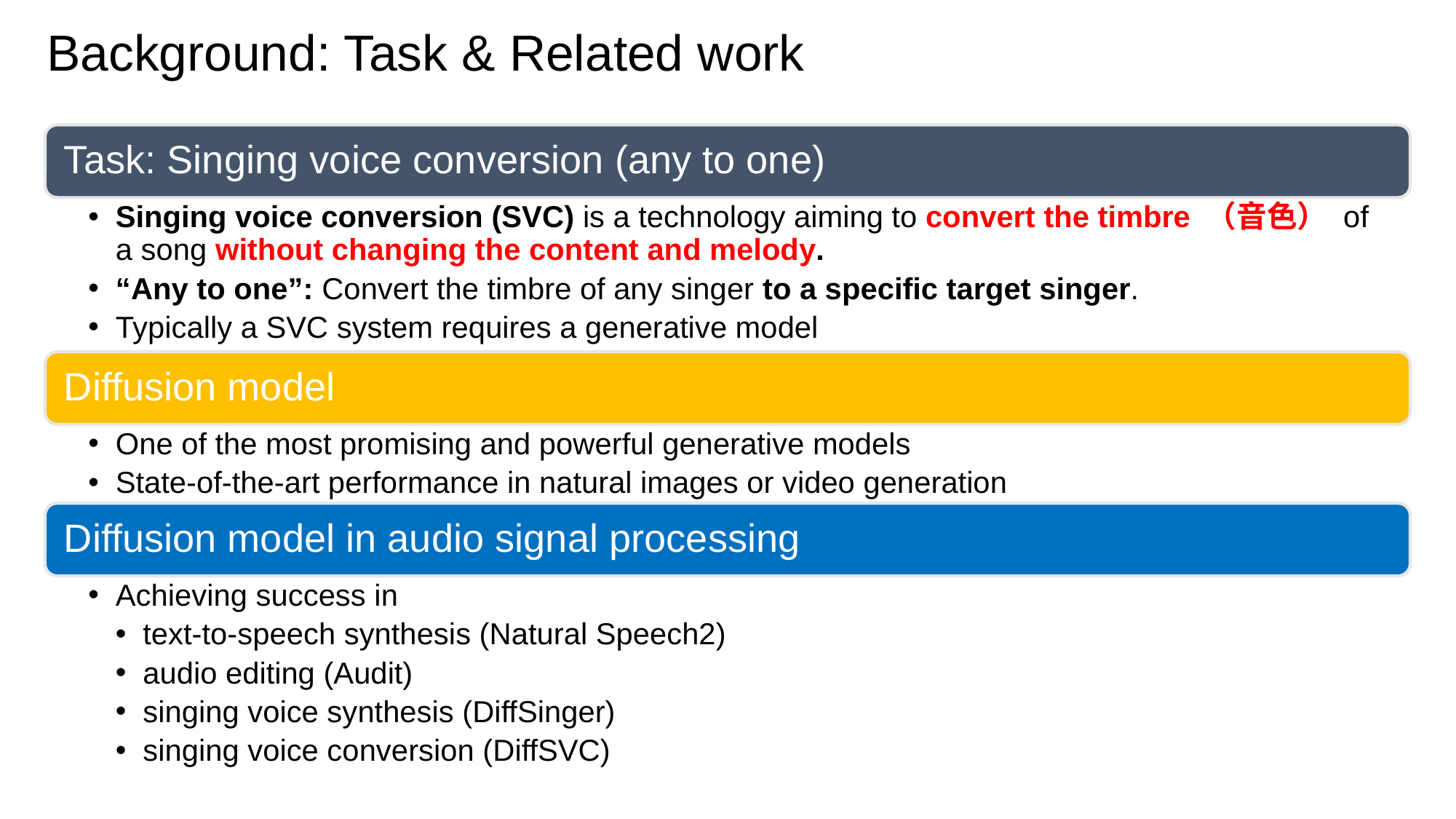

Background: Task & Related work
Task: Singing voice conversion (any to one)
Singing voice conversion (SVC) is a technology aiming to convert the timbre （音色） of a song without changing the content and melody.
“Any to one”: Convert the timbre of any singer to a specific target singer.
Typically a SVC system requires a generative model
Diffusion model
One of the most promising and powerful generative models
State-of-the-art performance in natural images or video generation
Diffusion model in audio signal processing
Achieving success in
text-to-speech synthesis (Natural Speech2)
audio editing (Audit)
singing voice synthesis (DiffSinger)
singing voice conversion (DiffSVC)